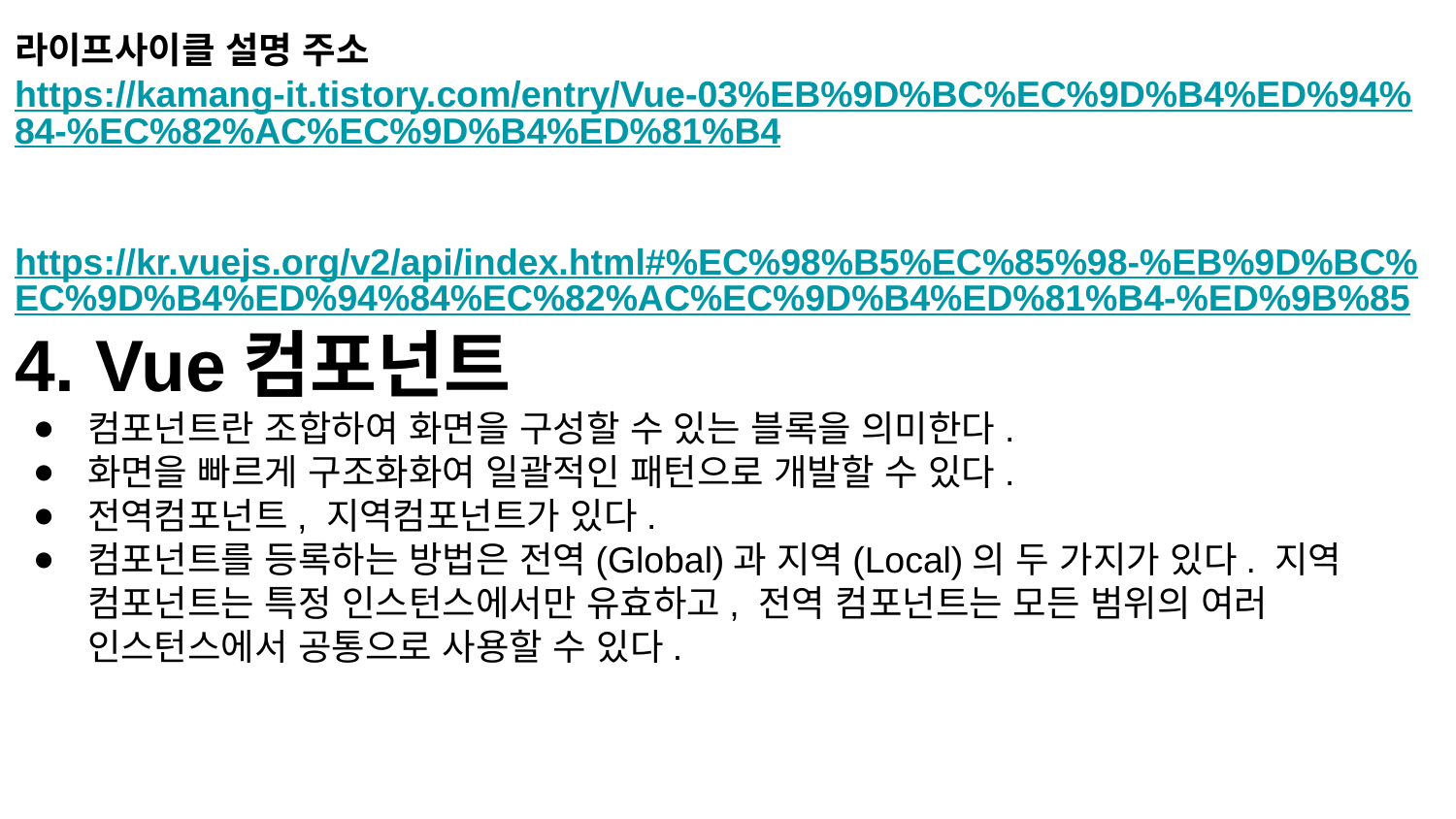

라이프사이클 설명 주소
https://kamang-it.tistory.com/entry/Vue-03%EB%9D%BC%EC%9D%B4%ED%94%84-%EC%82%AC%EC%9D%B4%ED%81%B4
https://kr.vuejs.org/v2/api/index.html#%EC%98%B5%EC%85%98-%EB%9D%BC%EC%9D%B4%ED%94%84%EC%82%AC%EC%9D%B4%ED%81%B4-%ED%9B%85
4. Vue컴포넌트
컴포넌트란 조합하여 화면을 구성할 수 있는 블록을 의미한다.
화면을 빠르게 구조화화여 일괄적인 패턴으로 개발할 수 있다.
전역컴포넌트, 지역컴포넌트가 있다.
컴포넌트를 등록하는 방법은 전역(Global)과 지역(Local)의 두 가지가 있다. 지역 컴포넌트는 특정 인스턴스에서만 유효하고, 전역 컴포넌트는 모든 범위의 여러 인스턴스에서 공통으로 사용할 수 있다.